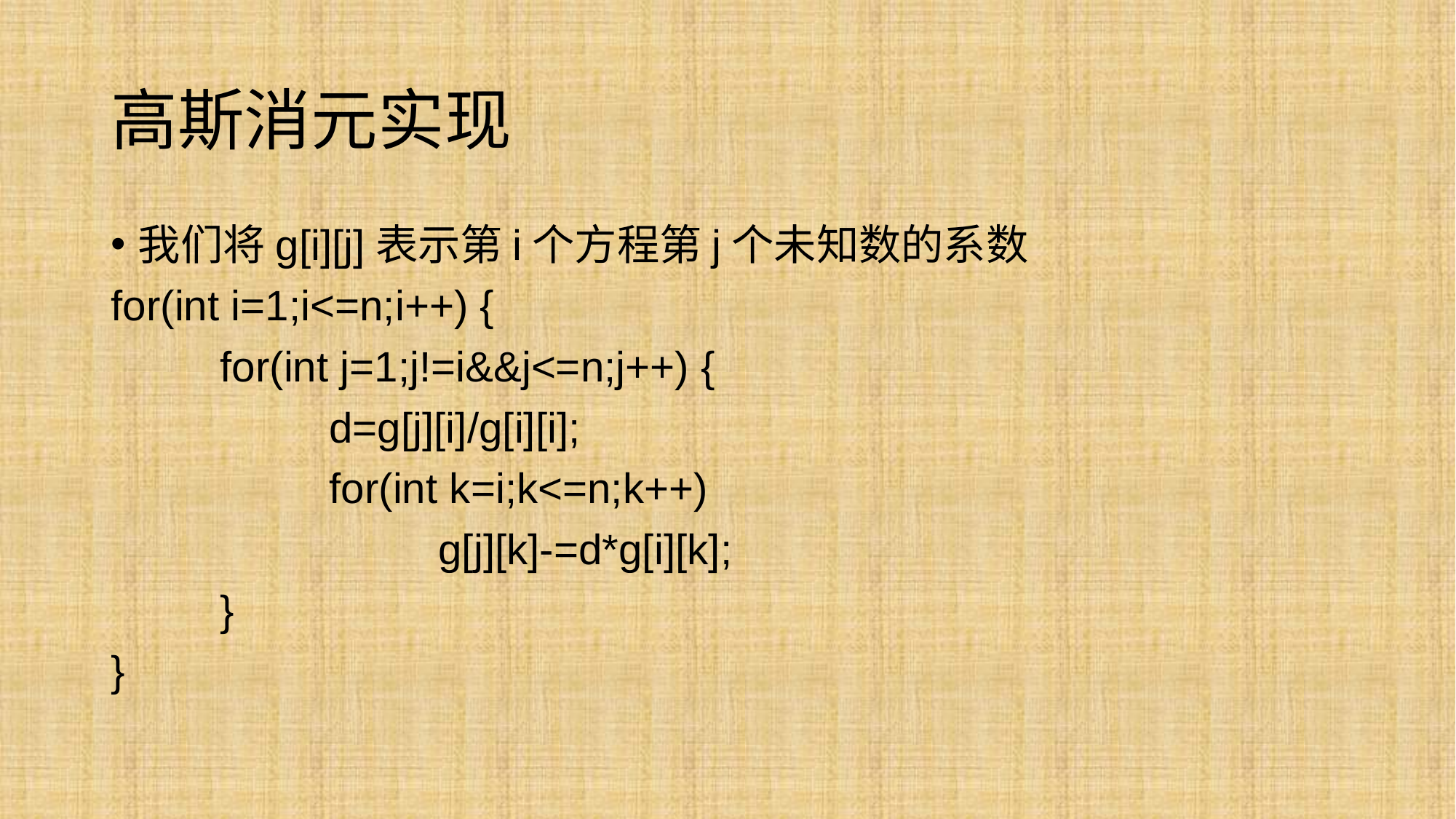

# 高斯消元实现
我们将g[i][j]表示第i个方程第j个未知数的系数
for(int i=1;i<=n;i++) {
	for(int j=1;j!=i&&j<=n;j++) {
		d=g[j][i]/g[i][i];
		for(int k=i;k<=n;k++)
			g[j][k]-=d*g[i][k];
	}
}